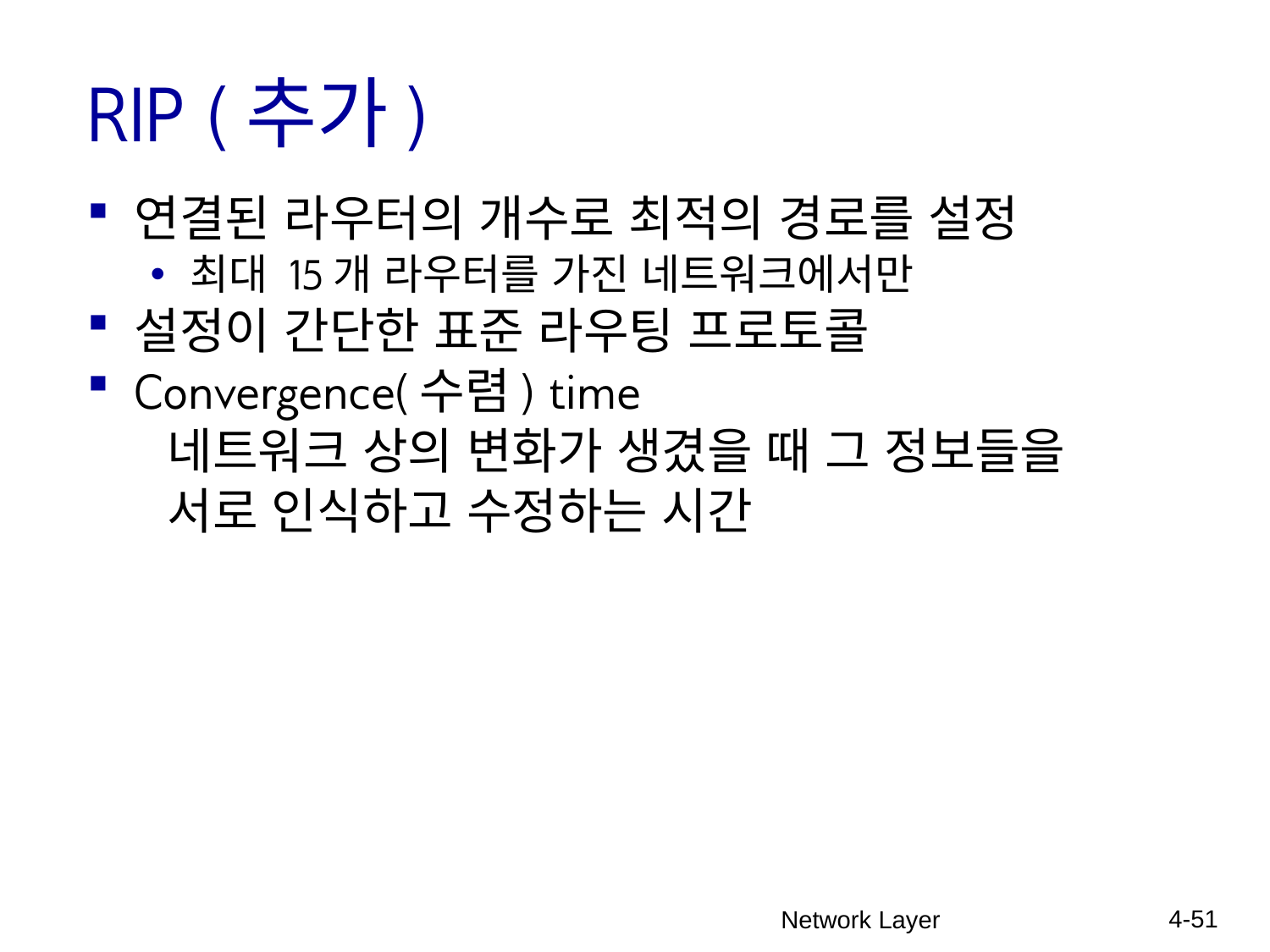

# RIP (추가)
연결된 라우터의 개수로 최적의 경로를 설정
최대 15개 라우터를 가진 네트워크에서만
설정이 간단한 표준 라우팅 프로토콜
Convergence(수렴) time
     네트워크 상의 변화가 생겼을 때 그 정보들을
     서로 인식하고 수정하는 시간

4-51
Network Layer